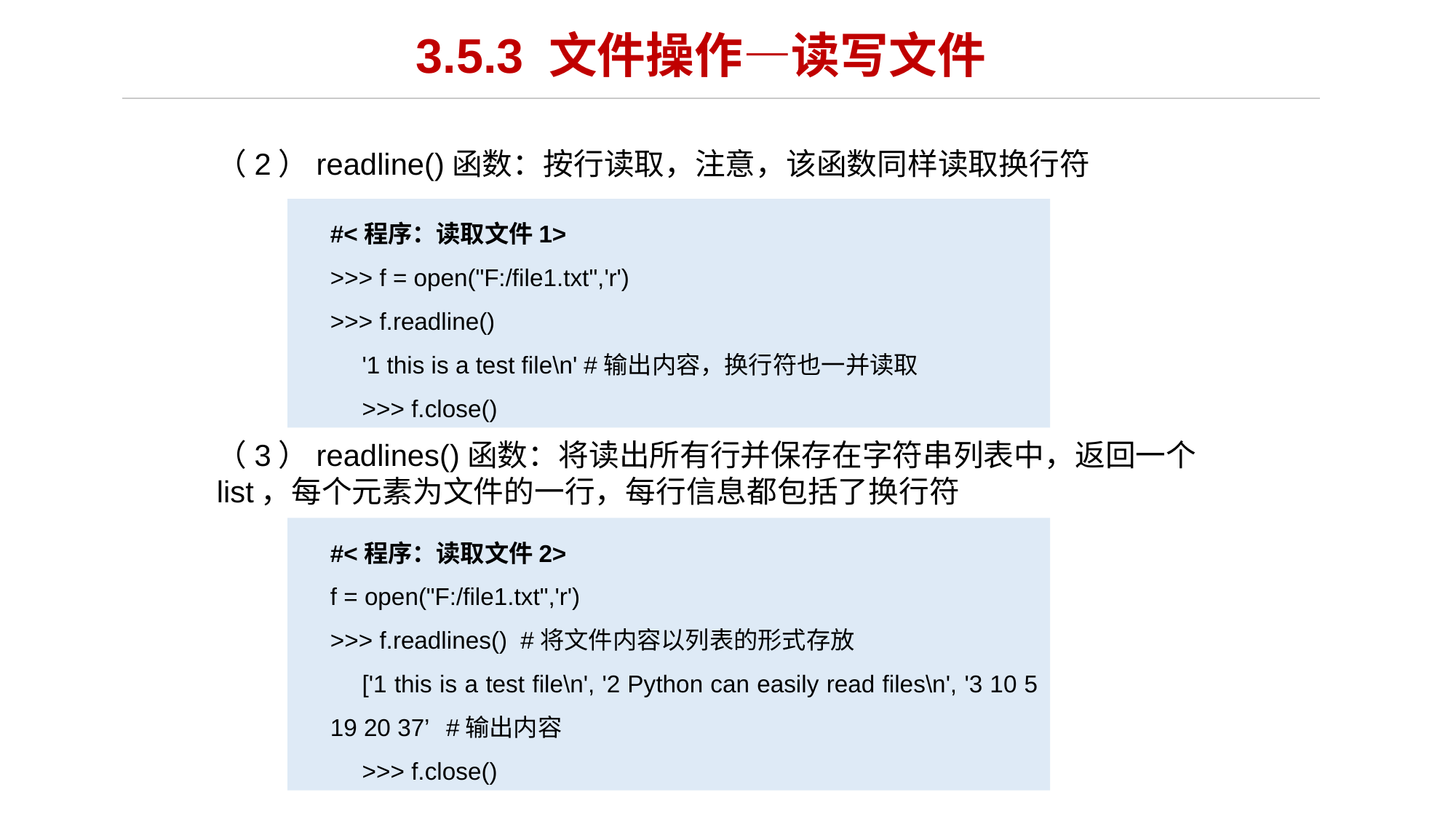

3.5.3 文件操作—读写文件
（2）readline()函数：按行读取，注意，该函数同样读取换行符

（3）readlines()函数：将读出所有行并保存在字符串列表中，返回一个list，每个元素为文件的一行，每行信息都包括了换行符
#<程序：读取文件1>
>>> f = open("F:/file1.txt",'r')
>>> f.readline()
'1 this is a test file\n' #输出内容，换行符也一并读取
>>> f.close()
#<程序：读取文件2>
f = open("F:/file1.txt",'r')
>>> f.readlines()  #将文件内容以列表的形式存放
['1 this is a test file\n', '2 Python can easily read files\n', '3 10 5 19 20 37’	 #输出内容
>>> f.close()